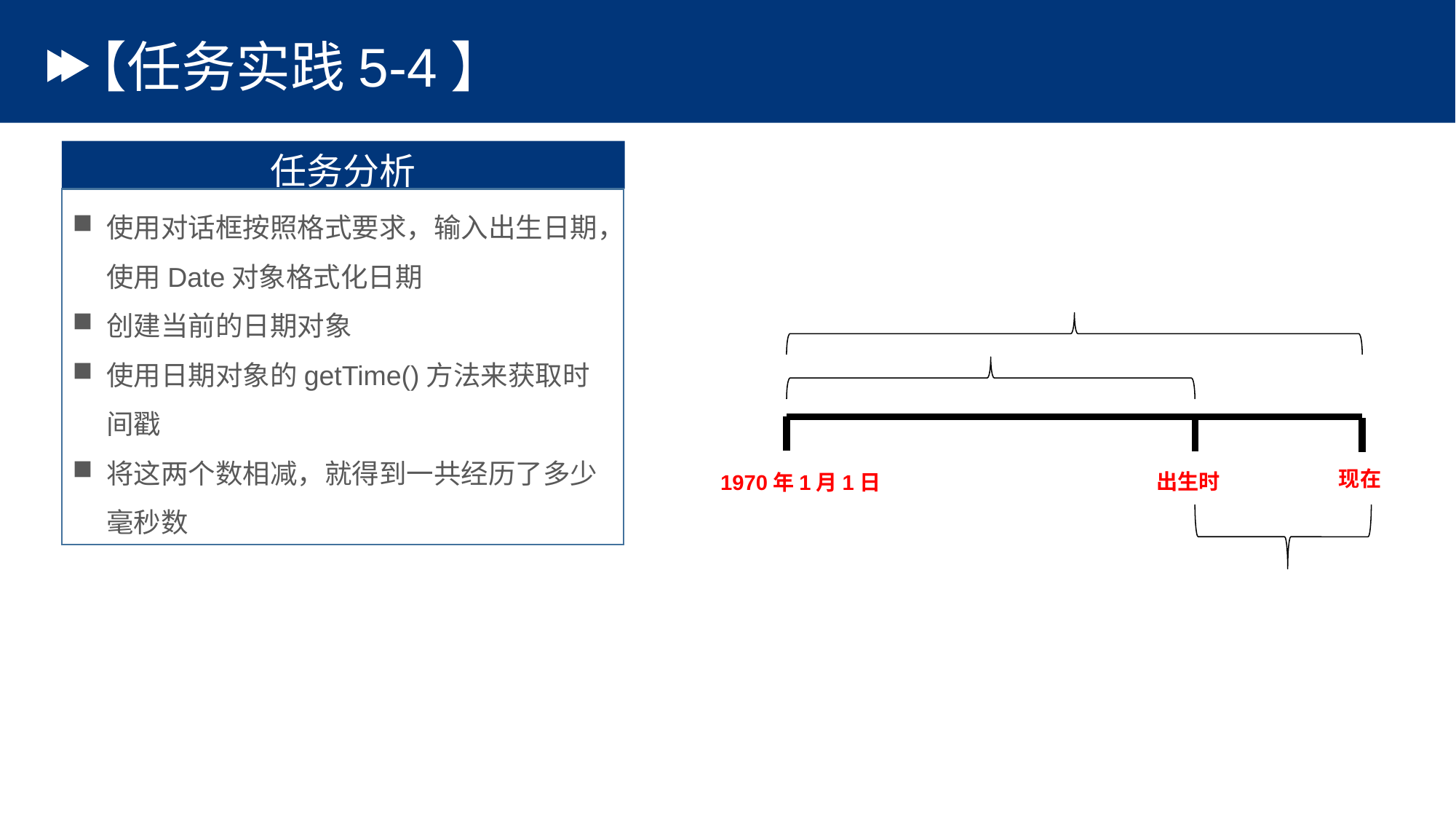

【任务实践5-4】

任务分析
使用对话框按照格式要求，输入出生日期，使用Date对象格式化日期
创建当前的日期对象
使用日期对象的getTime()方法来获取时间戳
将这两个数相减，就得到一共经历了多少毫秒数

现在
出生时
1970年1月1日